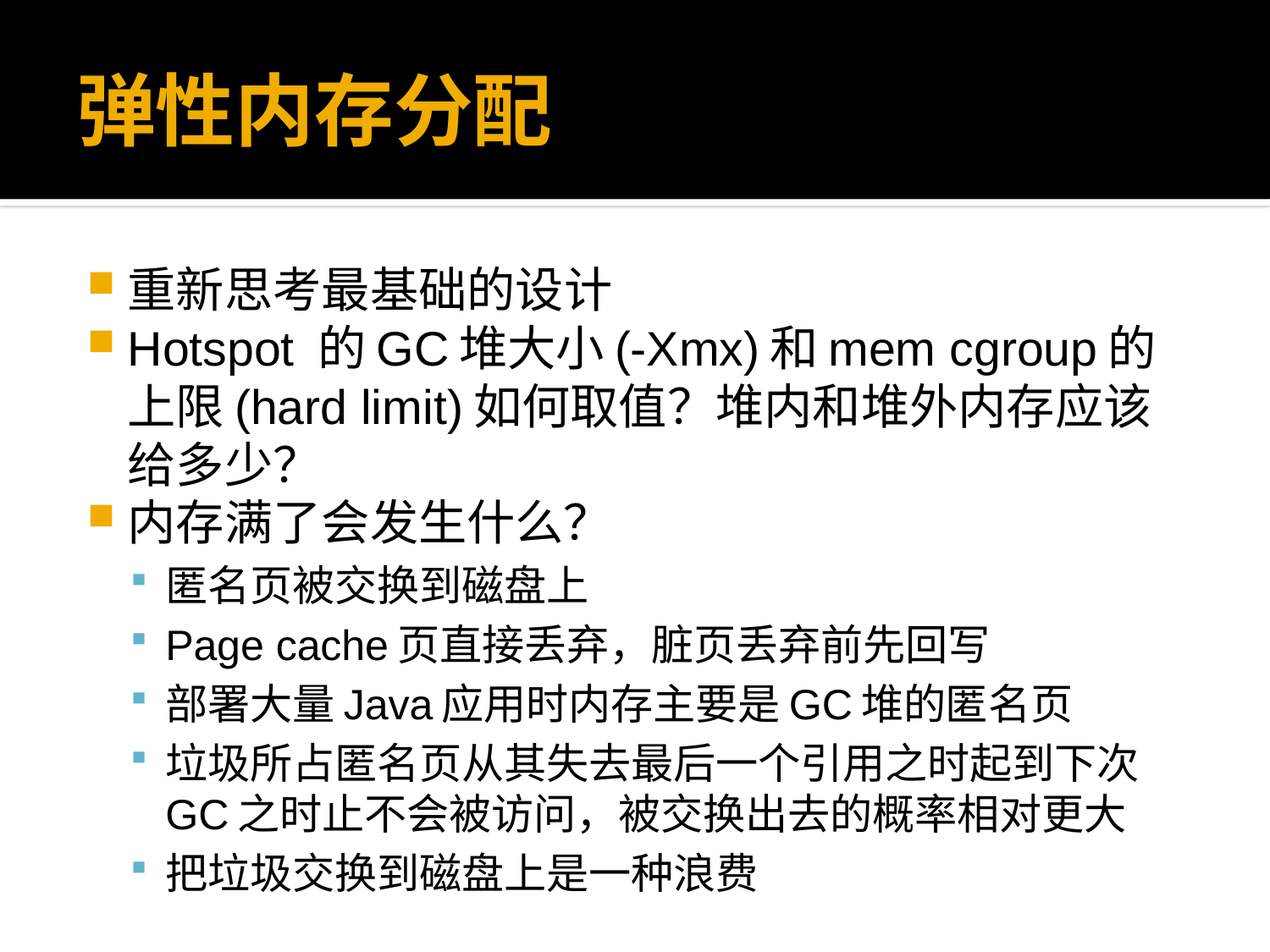

# 弹性内存分配
重新思考最基础的设计
Hotspot 的GC堆大小(-Xmx)和mem cgroup的上限(hard limit)如何取值？堆内和堆外内存应该给多少？
内存满了会发生什么？
匿名页被交换到磁盘上
Page cache页直接丢弃，脏页丢弃前先回写
部署大量Java应用时内存主要是GC堆的匿名页
垃圾所占匿名页从其失去最后一个引用之时起到下次GC之时止不会被访问，被交换出去的概率相对更大
把垃圾交换到磁盘上是一种浪费